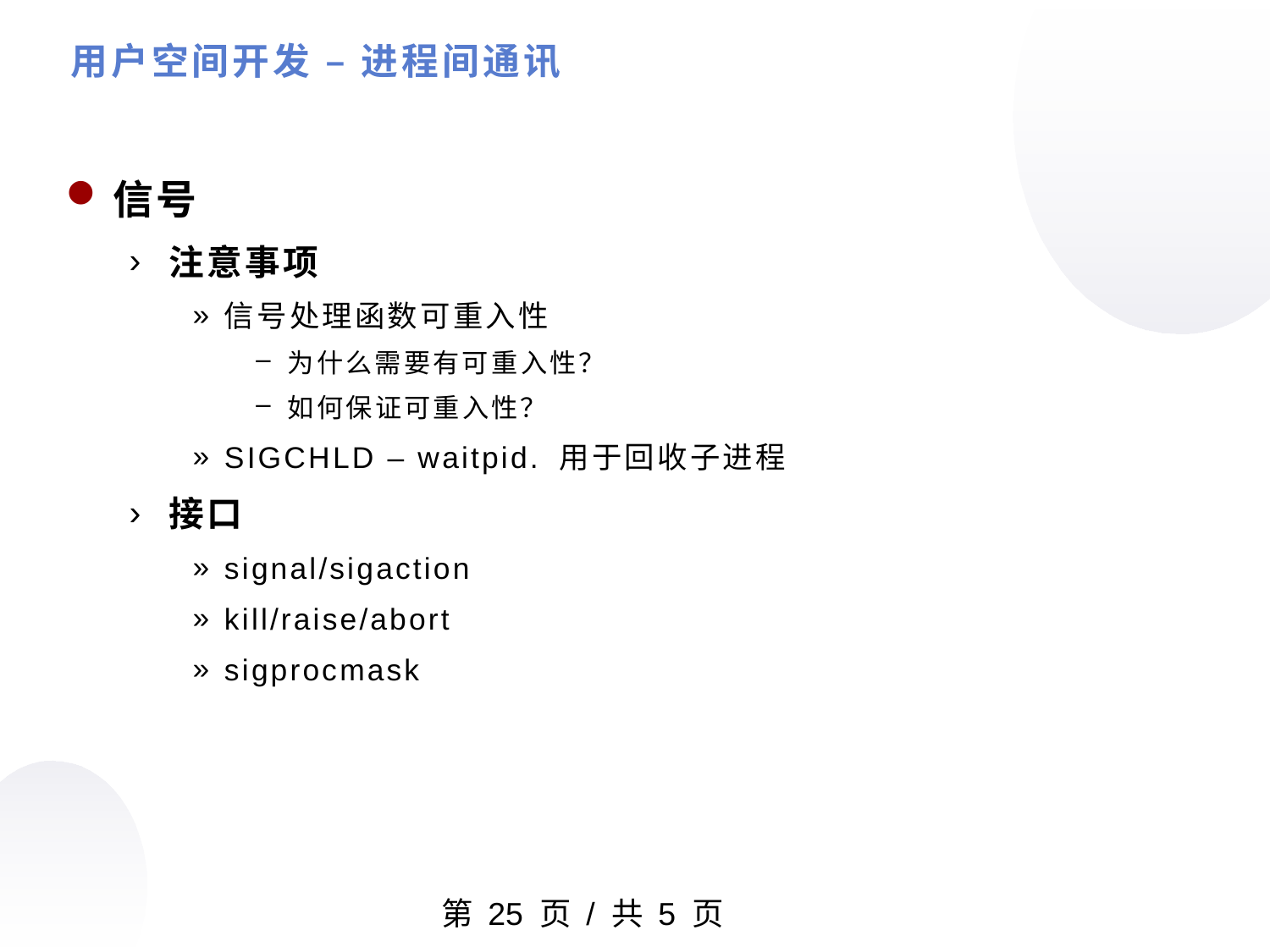

用户空间开发 – 进程间通讯

信号
注意事项
信号处理函数可重入性
为什么需要有可重入性？
如何保证可重入性？
SIGCHLD – waitpid. 用于回收子进程
接口
signal/sigaction
kill/raise/abort
sigprocmask

第 25 页 / 共 5 页